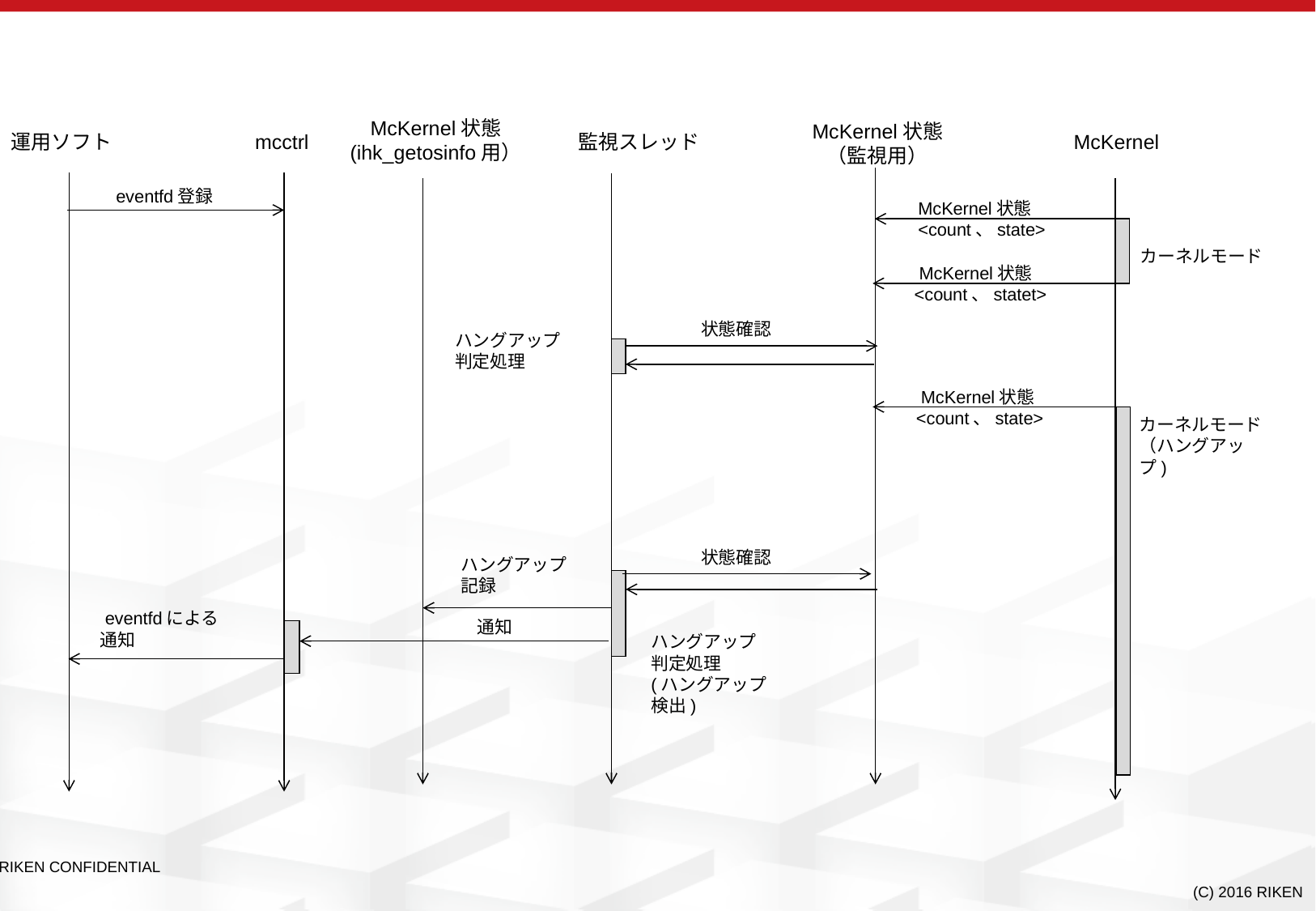

McKernel状態
(ihk_getosinfo用）
McKernel状態
（監視用）
運用ソフト
mcctrl
監視スレッド
McKernel
 eventfd登録
McKernel状態
<count、state>

カーネルモード
 McKernel状態
<count、statet>
状態確認
ハングアップ
判定処理

 McKernel状態
<count、state>

カーネルモード（ハングアップ)
状態確認
ハングアップ記録

 eventfdによる
通知
通知

ハングアップ
判定処理
(ハングアップ
検出)
RIKEN CONFIDENTIAL
(C) 2016 RIKEN